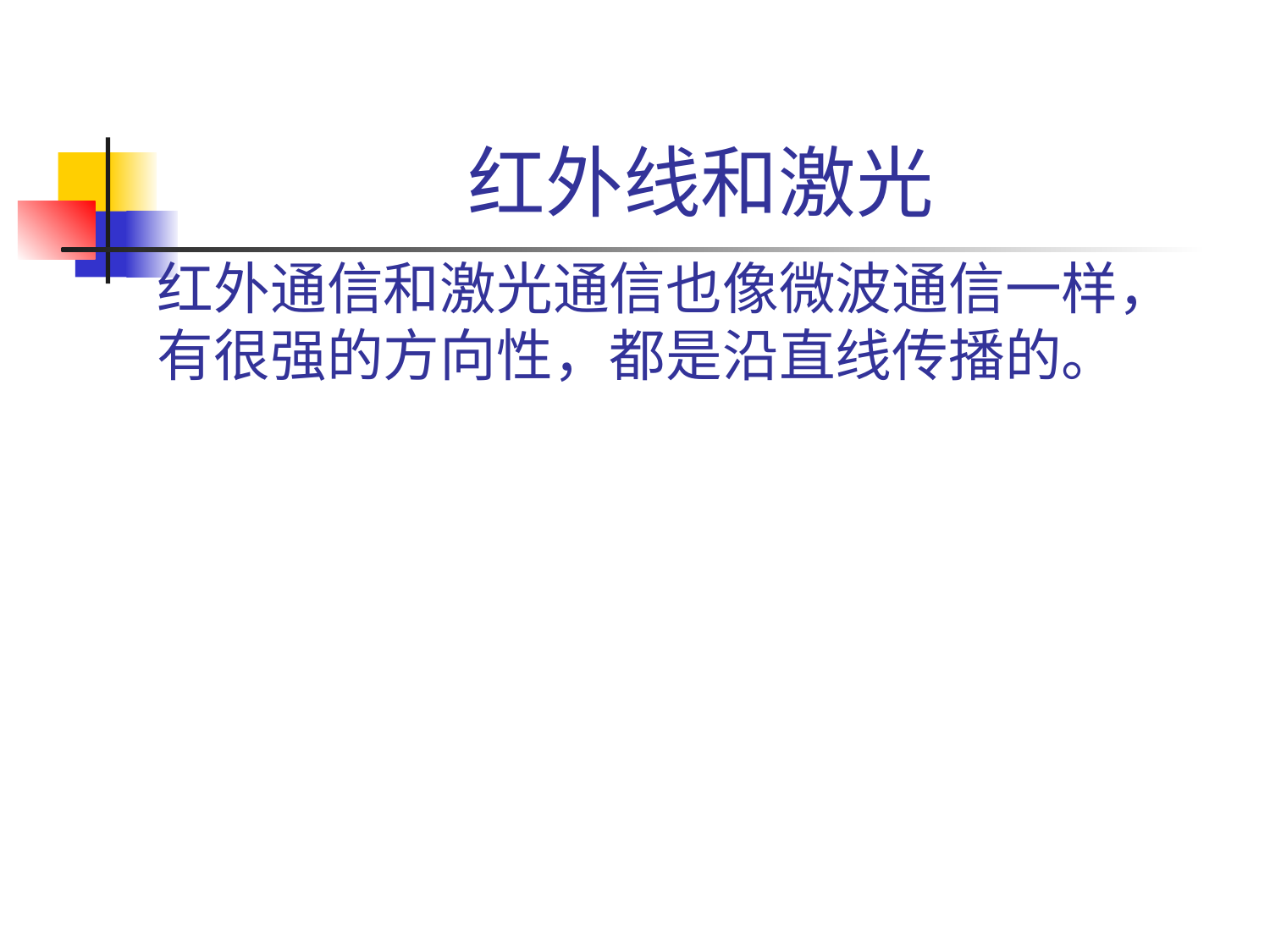

# 红外线和激光
红外通信和激光通信也像微波通信一样，有很强的方向性，都是沿直线传播的。